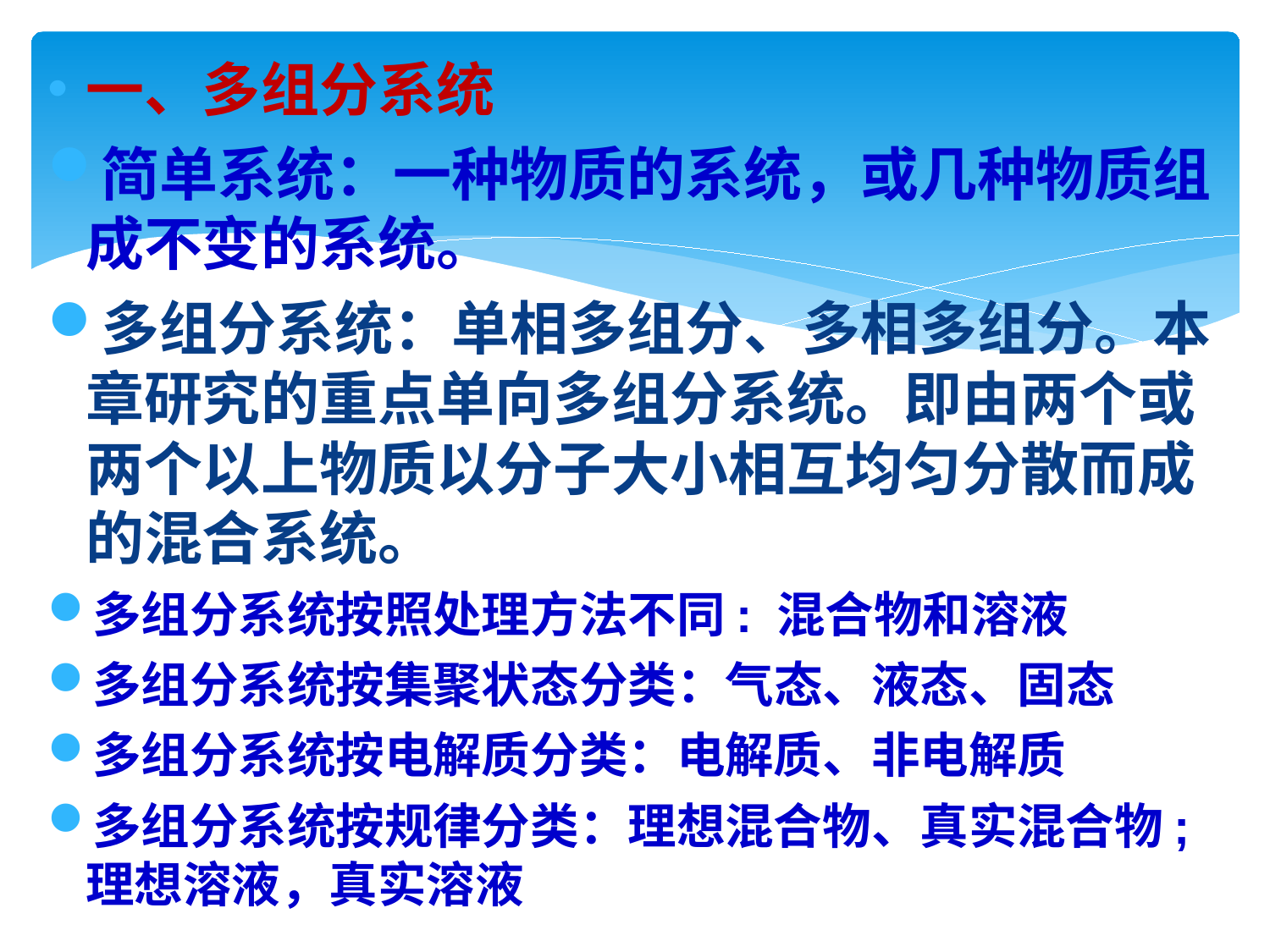

一、多组分系统
简单系统：一种物质的系统，或几种物质组成不变的系统。
多组分系统：单相多组分、多相多组分。本章研究的重点单向多组分系统。即由两个或两个以上物质以分子大小相互均匀分散而成的混合系统。
多组分系统按照处理方法不同: 混合物和溶液
多组分系统按集聚状态分类：气态、液态、固态
多组分系统按电解质分类：电解质、非电解质
多组分系统按规律分类：理想混合物、真实混合物;理想溶液，真实溶液